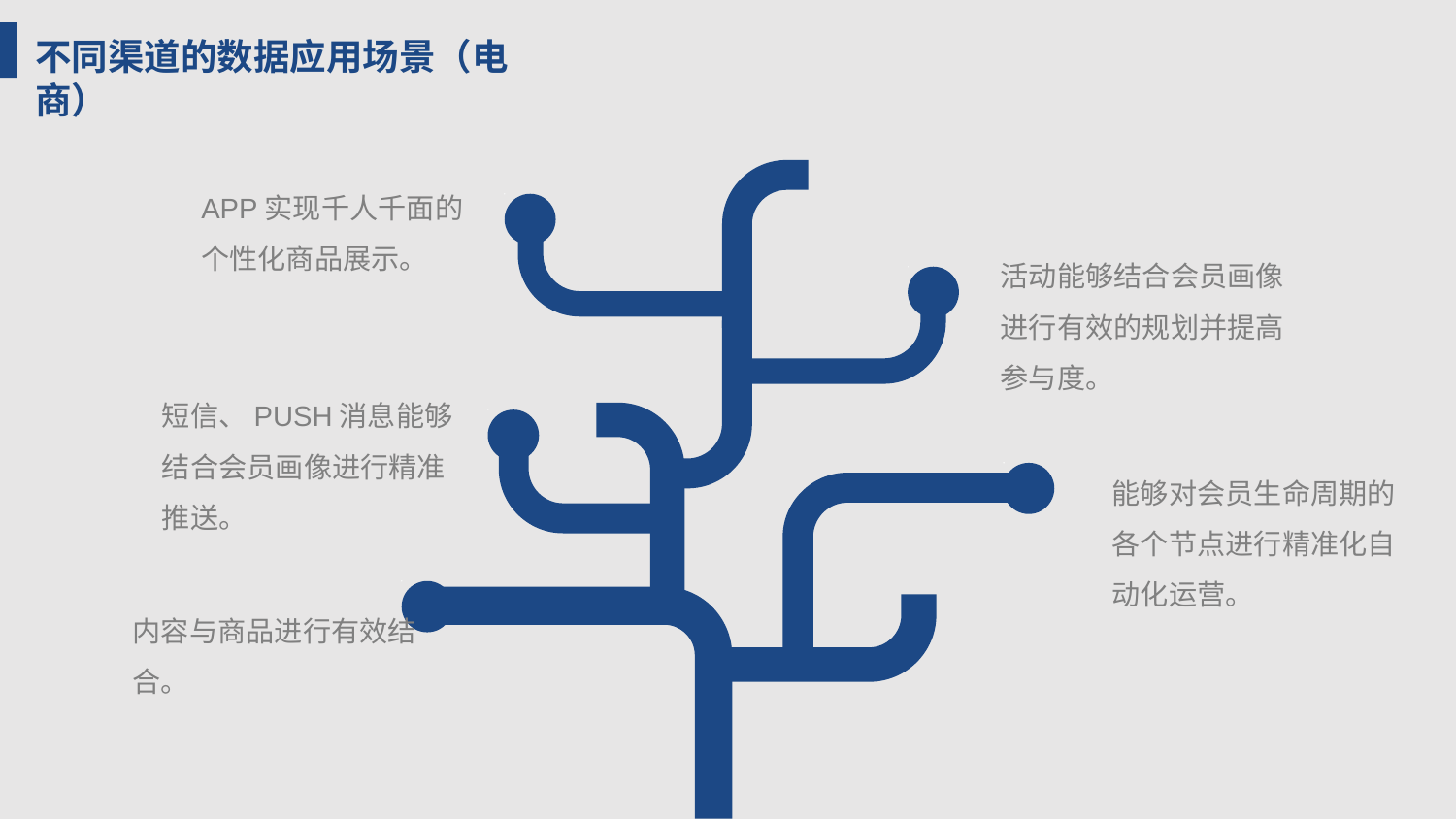

不同渠道的数据应用场景（电商）

APP实现千人千面的个性化商品展示。

活动能够结合会员画像进行有效的规划并提高参与度。

短信、PUSH消息能够结合会员画像进行精准推送。

能够对会员生命周期的各个节点进行精准化自动化运营。

内容与商品进行有效结合。